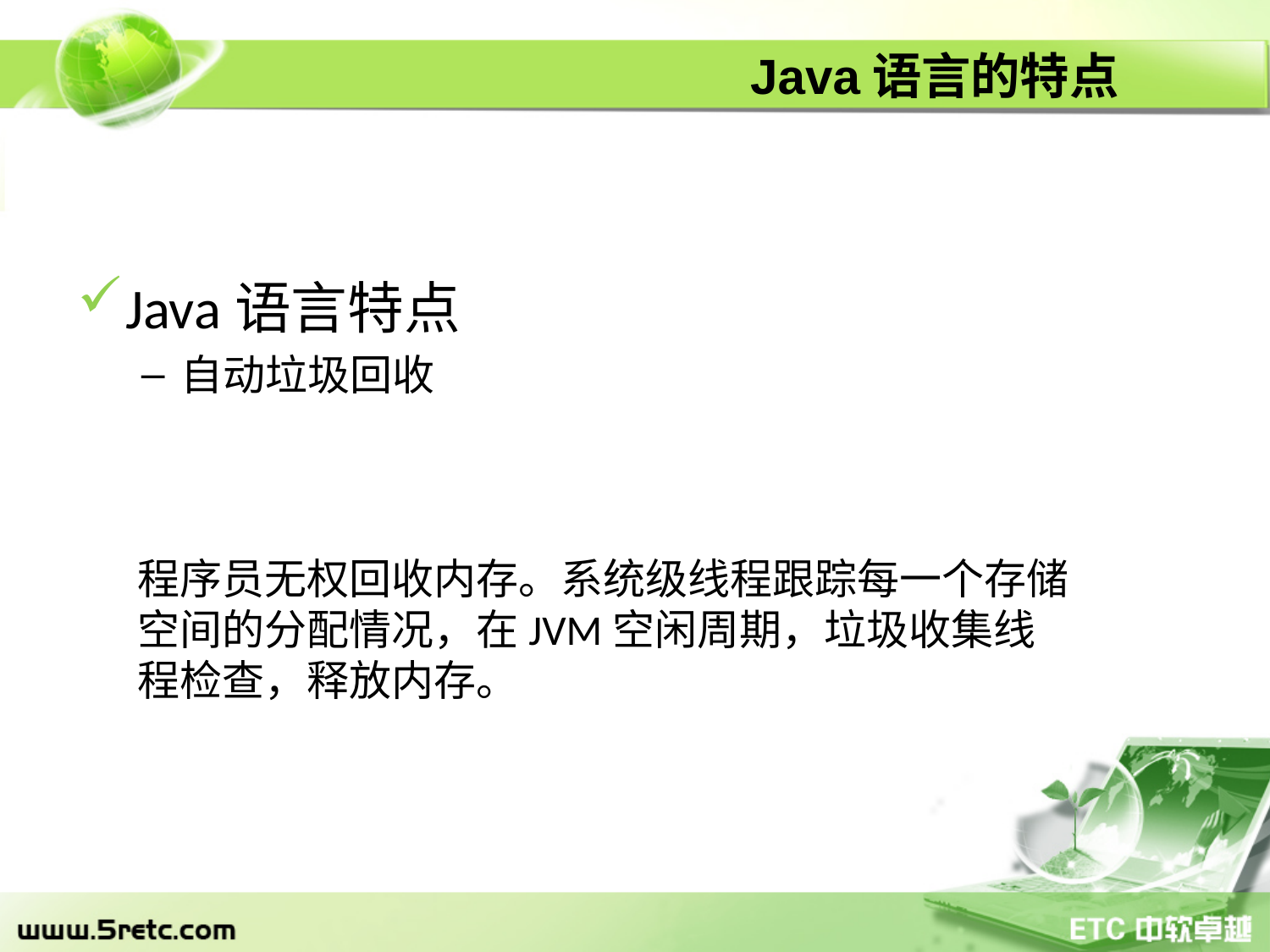

# Java语言的特点
Java语言特点
自动垃圾回收

程序员无权回收内存。系统级线程跟踪每一个存储空间的分配情况，在JVM空闲周期，垃圾收集线程检查，释放内存。